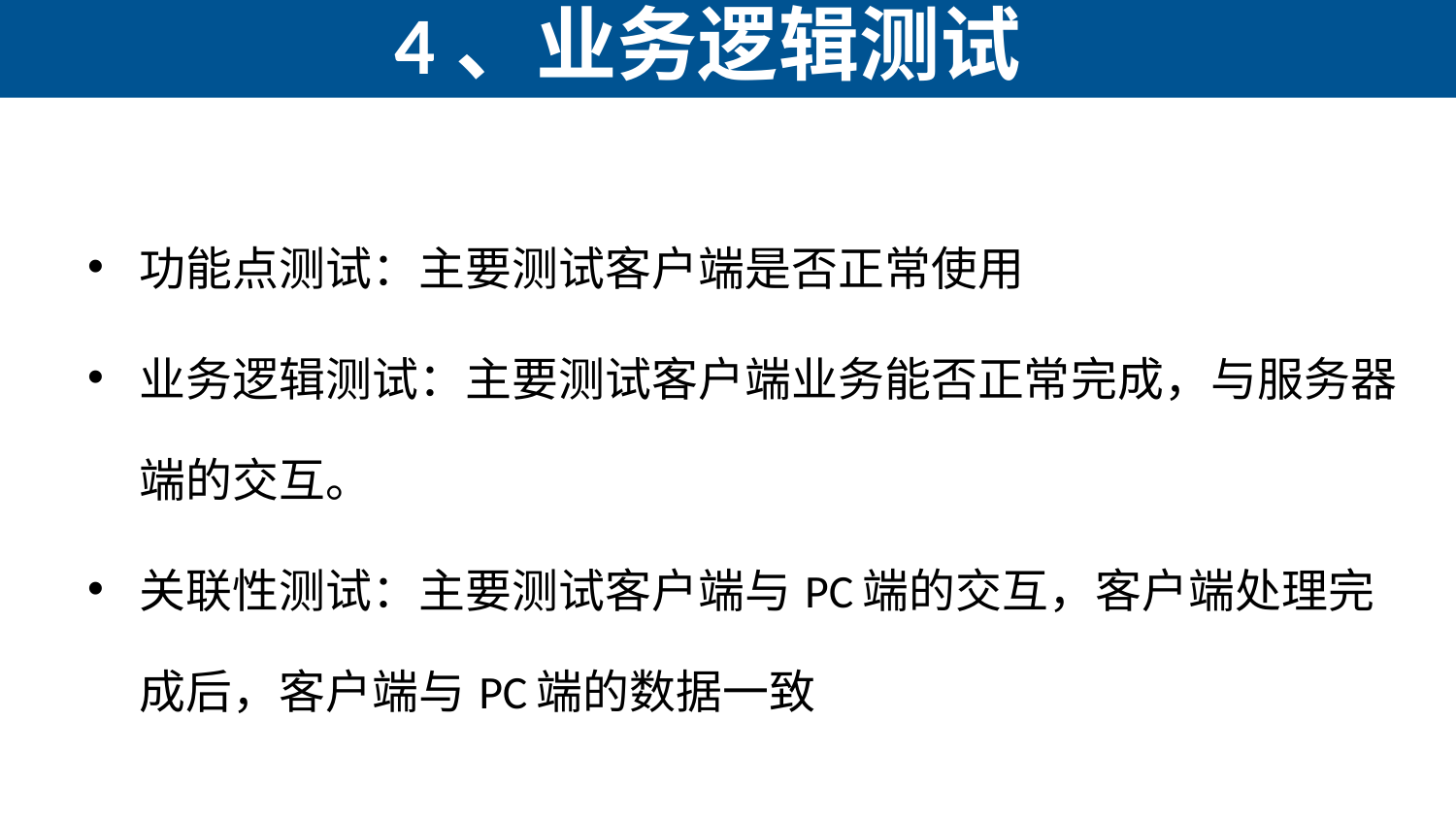

4、业务逻辑测试
功能点测试：主要测试客户端是否正常使用
业务逻辑测试：主要测试客户端业务能否正常完成，与服务器端的交互。
关联性测试：主要测试客户端与PC端的交互，客户端处理完成后，客户端与PC端的数据一致